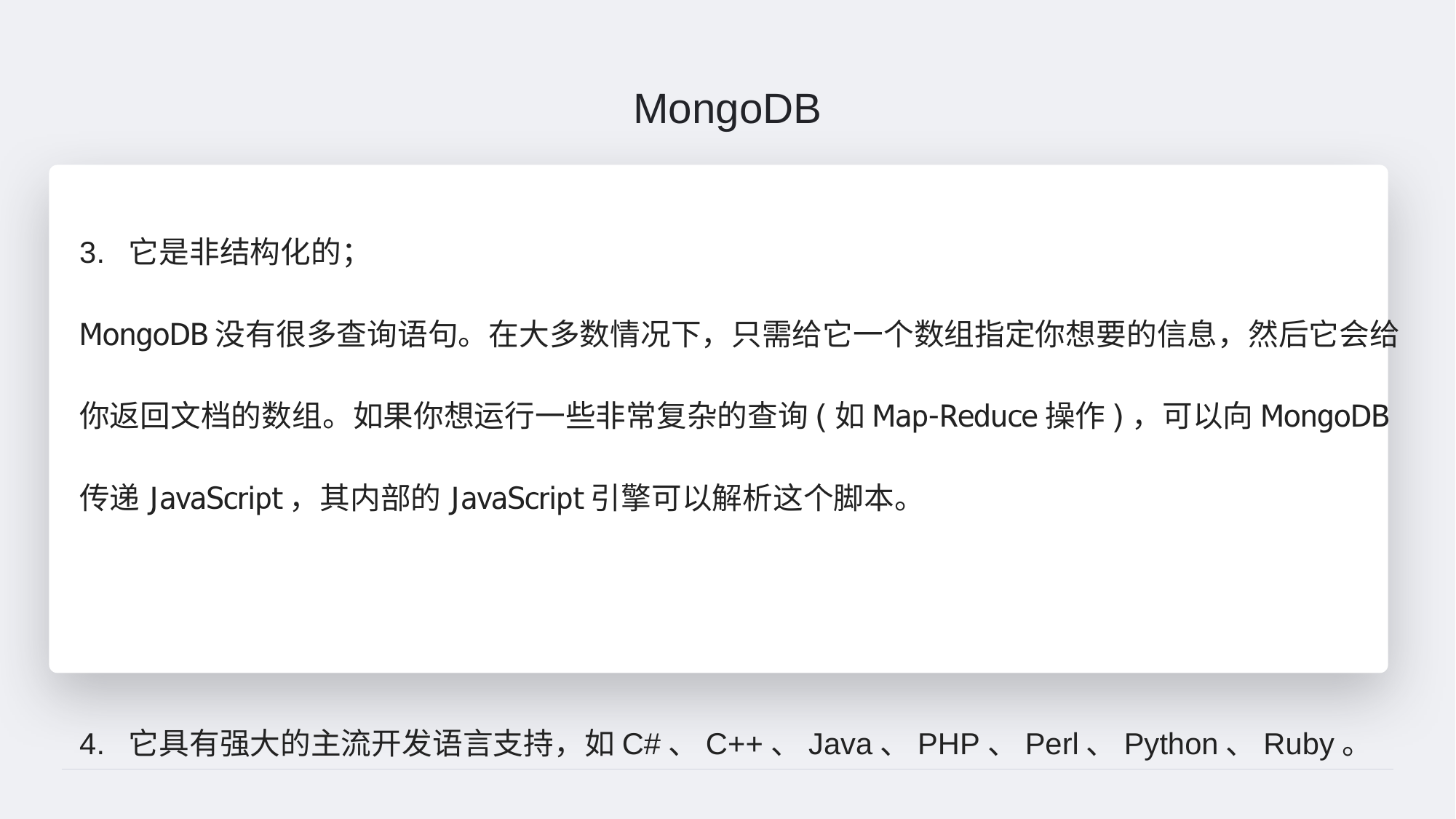

MongoDB

3.  它是非结构化的；
MongoDB没有很多查询语句。在大多数情况下，只需给它一个数组指定你想要的信息，然后它会给你返回文档的数组。如果你想运行一些非常复杂的查询(如Map-Reduce操作)，可以向MongoDB传递JavaScript，其内部的JavaScript引擎可以解析这个脚本。

4.  它具有强大的主流开发语言支持，如C#、C++、Java、PHP、Perl、Python、Ruby。